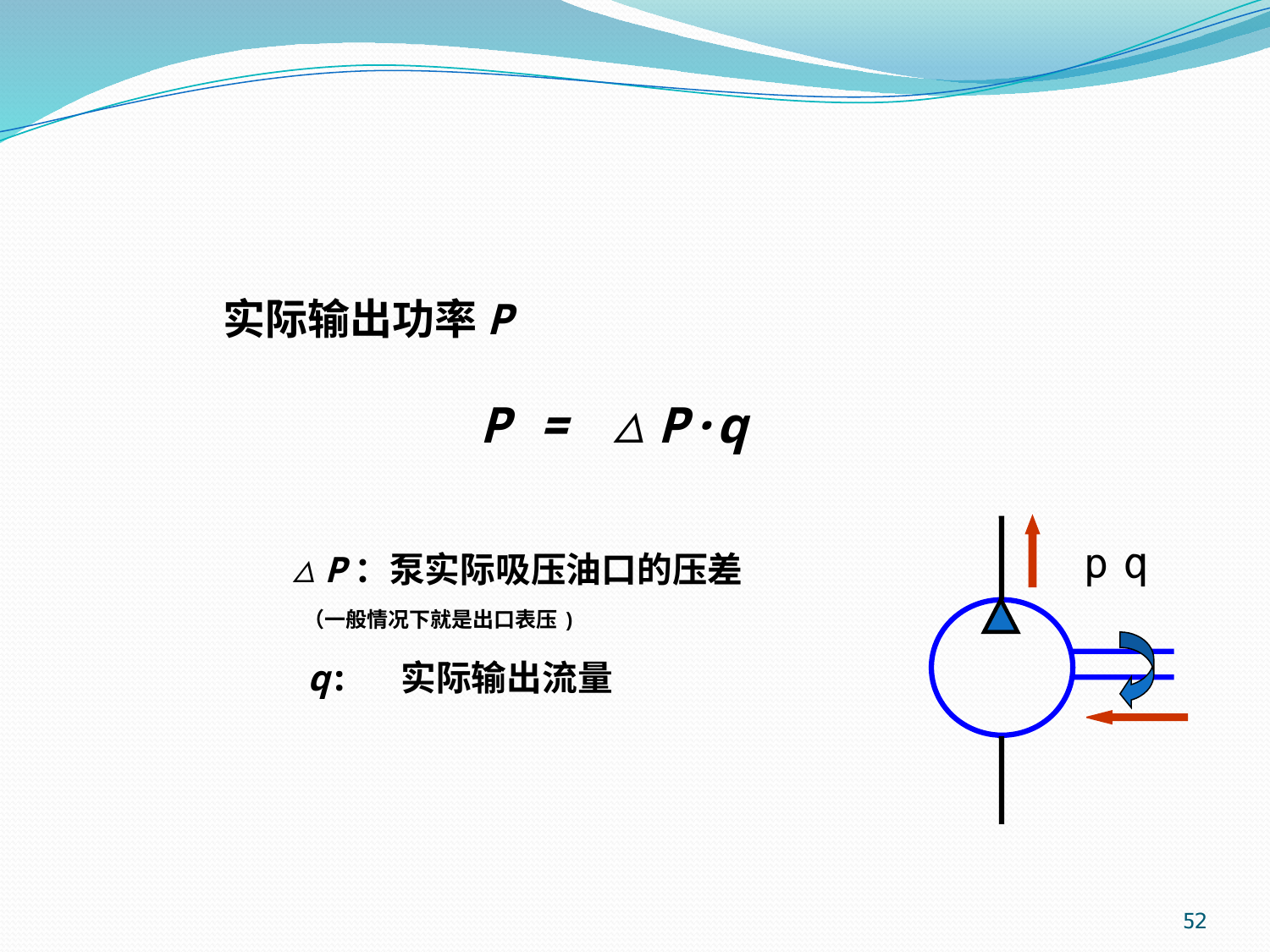

实际输出功率P
P = △P·q

  △P：泵实际吸压油口的压差
         （一般情况下就是出口表压)
    q:  实际输出流量

p q

52